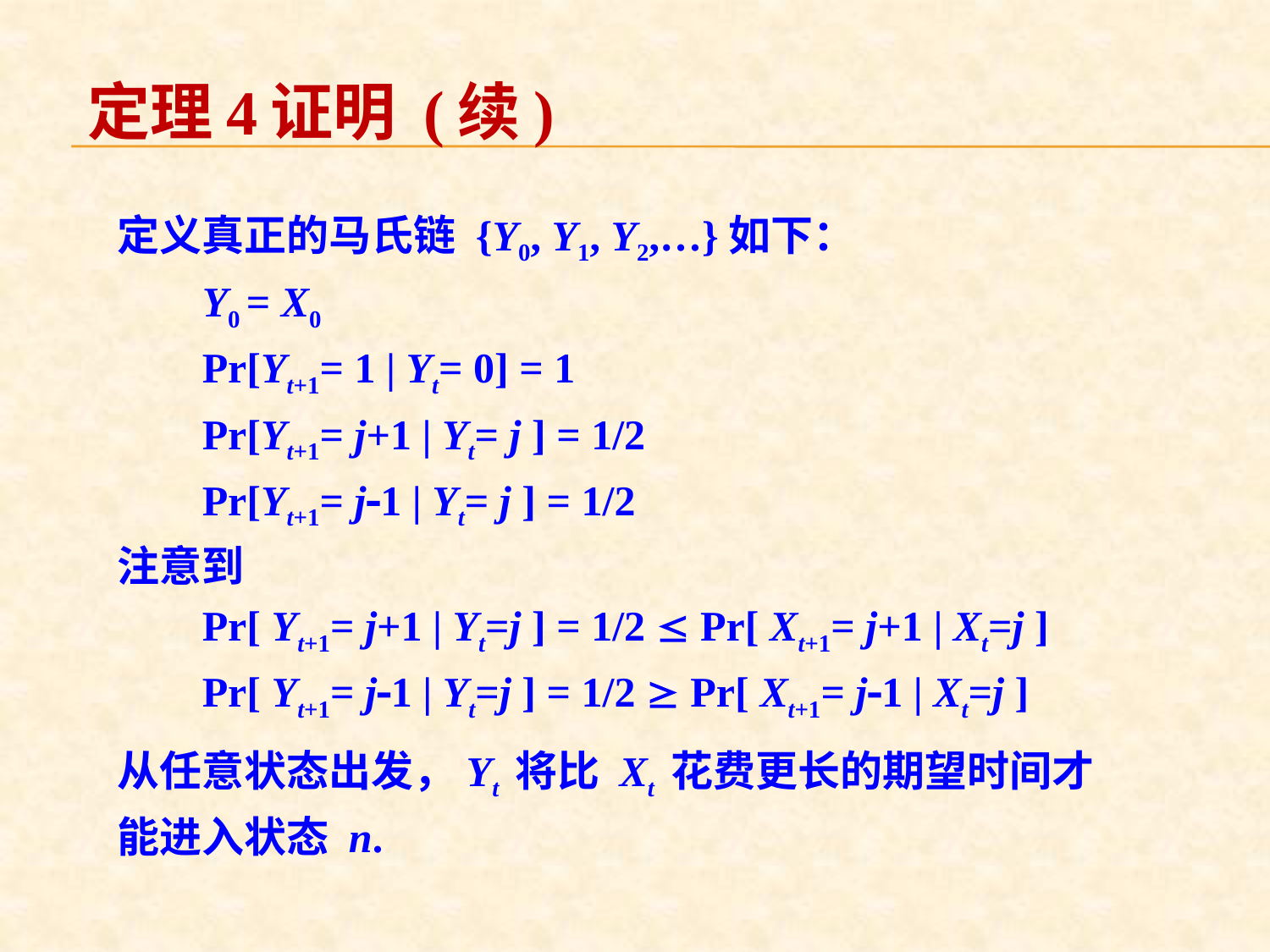

# 定理4证明 (续)
定义真正的马氏链 {Y0, Y1, Y2,…}如下：
  Y0 = X0
  Pr[Yt+1= 1 | Yt= 0] = 1
  Pr[Yt+1= j+1 | Yt= j ] = 1/2
  Pr[Yt+1= j−1 | Yt= j ] = 1/2
注意到
  Pr[ Yt+1= j+1 | Yt=j ] = 1/2 ≤ Pr[ Xt+1= j+1 | Xt=j ]
  Pr[ Yt+1= j−1 | Yt=j ] = 1/2 ≥ Pr[ Xt+1= j−1 | Xt=j ]
从任意状态出发，Yt 将比 Xt 花费更长的期望时间才
能进入状态 n.